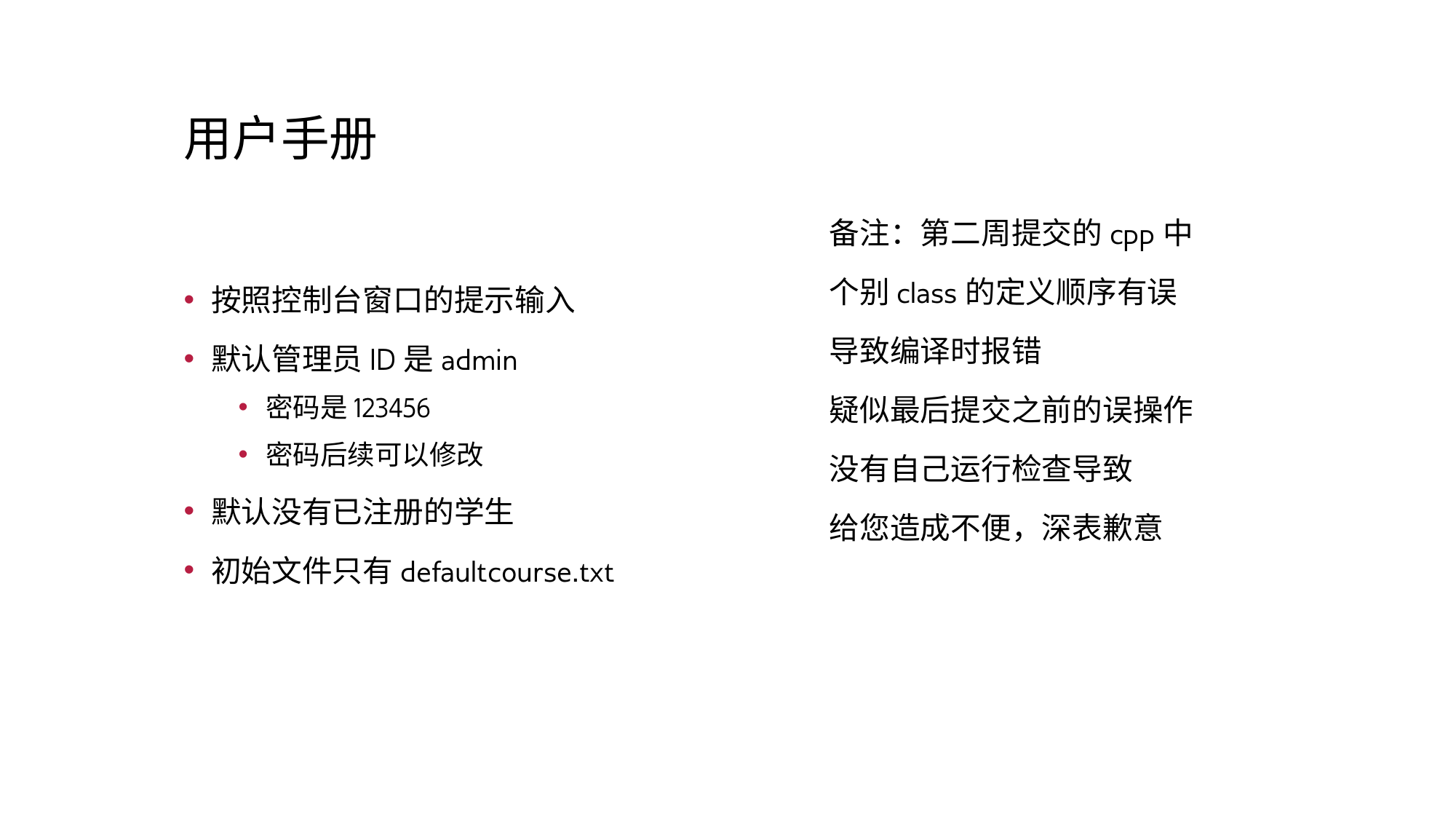

# 用户手册
备注：第二周提交的cpp中
个别class的定义顺序有误
导致编译时报错
疑似最后提交之前的误操作
没有自己运行检查导致
给您造成不便，深表歉意
按照控制台窗口的提示输入
默认管理员ID是admin
密码是123456
密码后续可以修改
默认没有已注册的学生
初始文件只有defaultcourse.txt